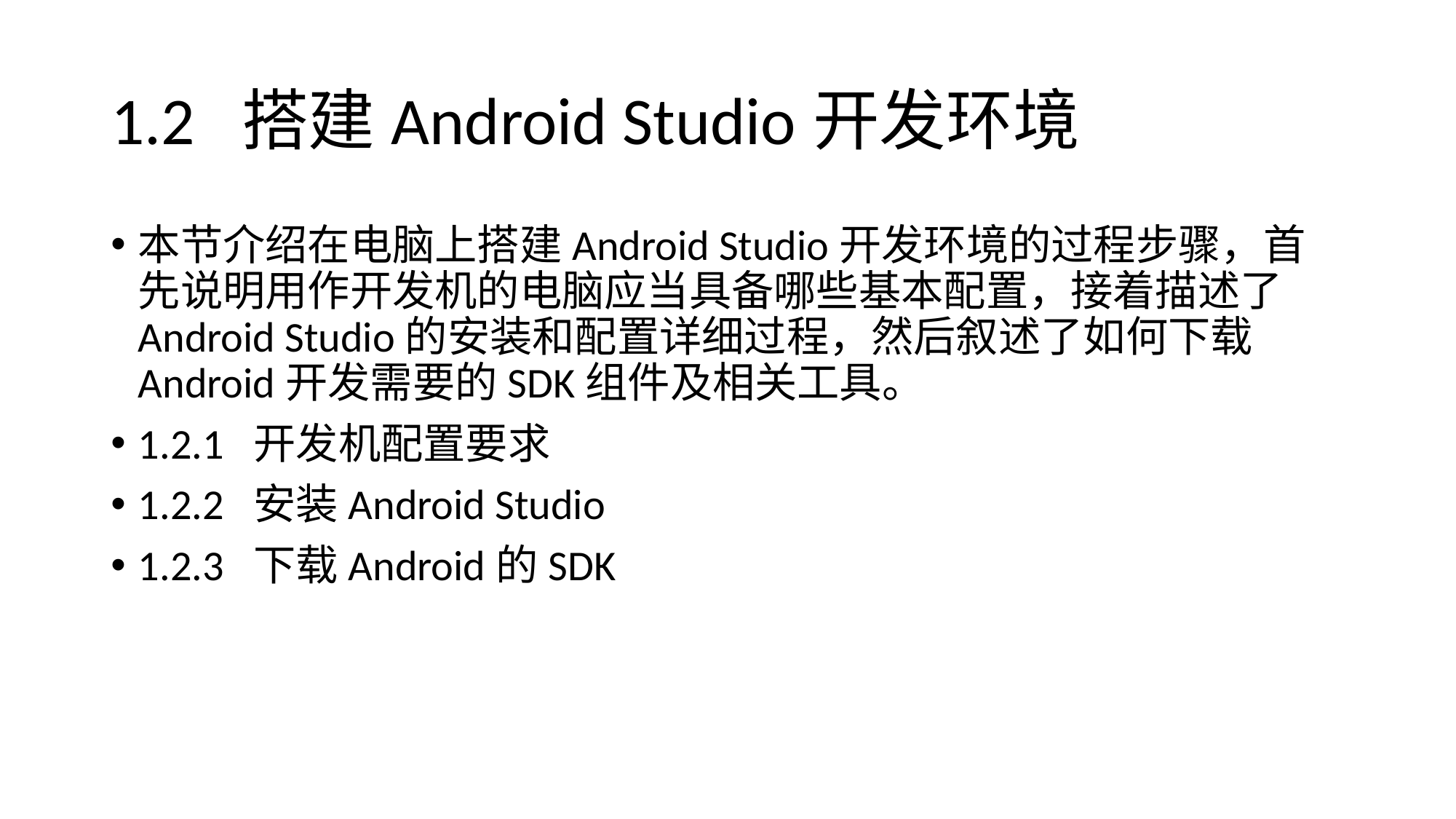

# 1.2  搭建Android Studio开发环境
本节介绍在电脑上搭建Android Studio开发环境的过程步骤，首先说明用作开发机的电脑应当具备哪些基本配置，接着描述了Android Studio的安装和配置详细过程，然后叙述了如何下载Android开发需要的SDK组件及相关工具。
1.2.1  开发机配置要求
1.2.2  安装Android Studio
1.2.3  下载Android的SDK